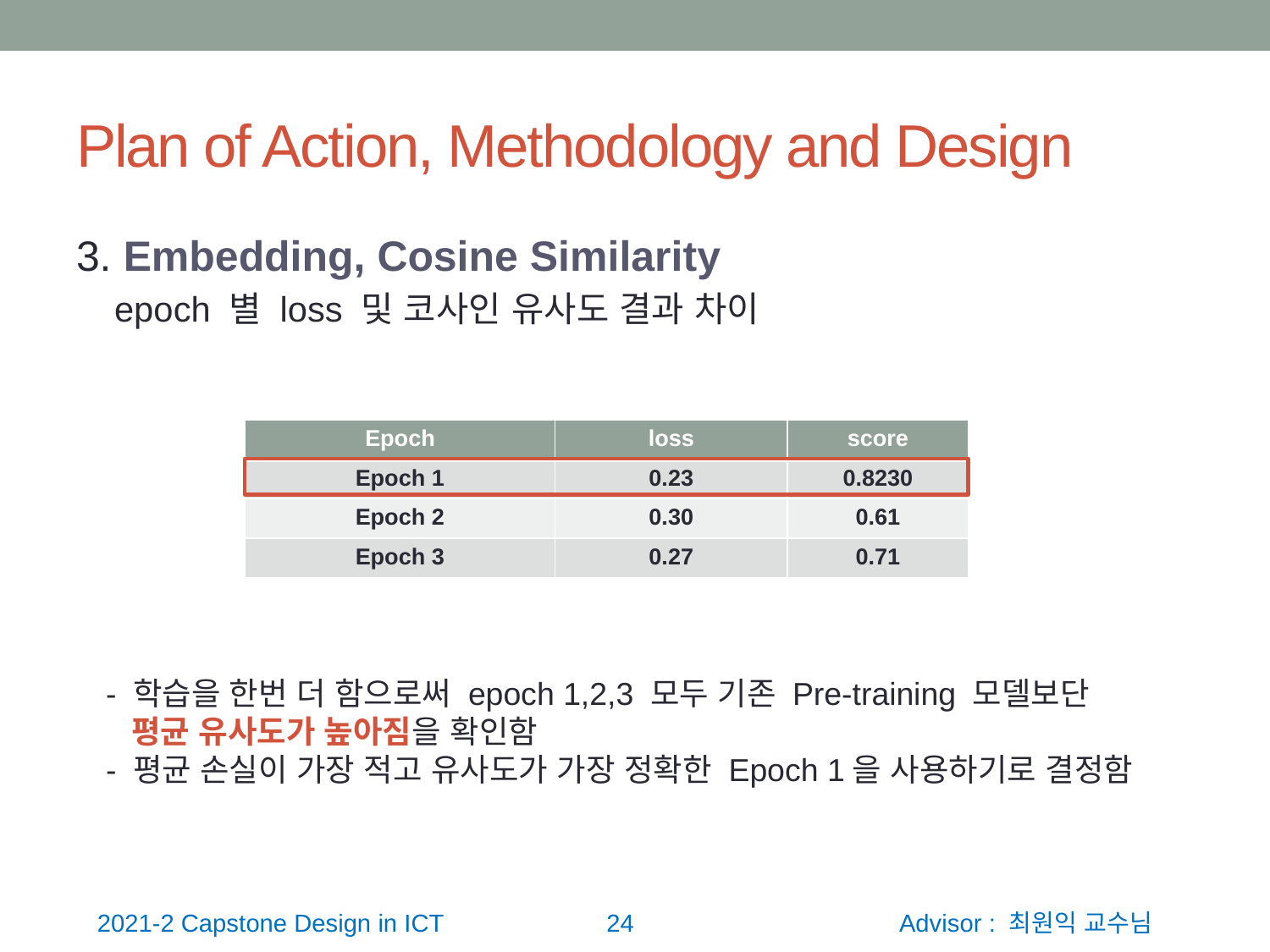

# Plan of Action, Methodology and Design
3. Embedding, Cosine Similarity
epoch 별 loss 및 코사인 유사도 결과 차이
| Epoch | loss | score |
| --- | --- | --- |
| Epoch 1 | 0.23 | 0.8230 |
| Epoch 2 | 0.30 | 0.61 |
| Epoch 3 | 0.27 | 0.71 |

- 학습을 한번 더 함으로써 epoch 1,2,3 모두 기존 Pre-training 모델보단
  평균 유사도가 높아짐을 확인함
- 평균 손실이 가장 적고 유사도가 가장 정확한 Epoch 1을 사용하기로 결정함